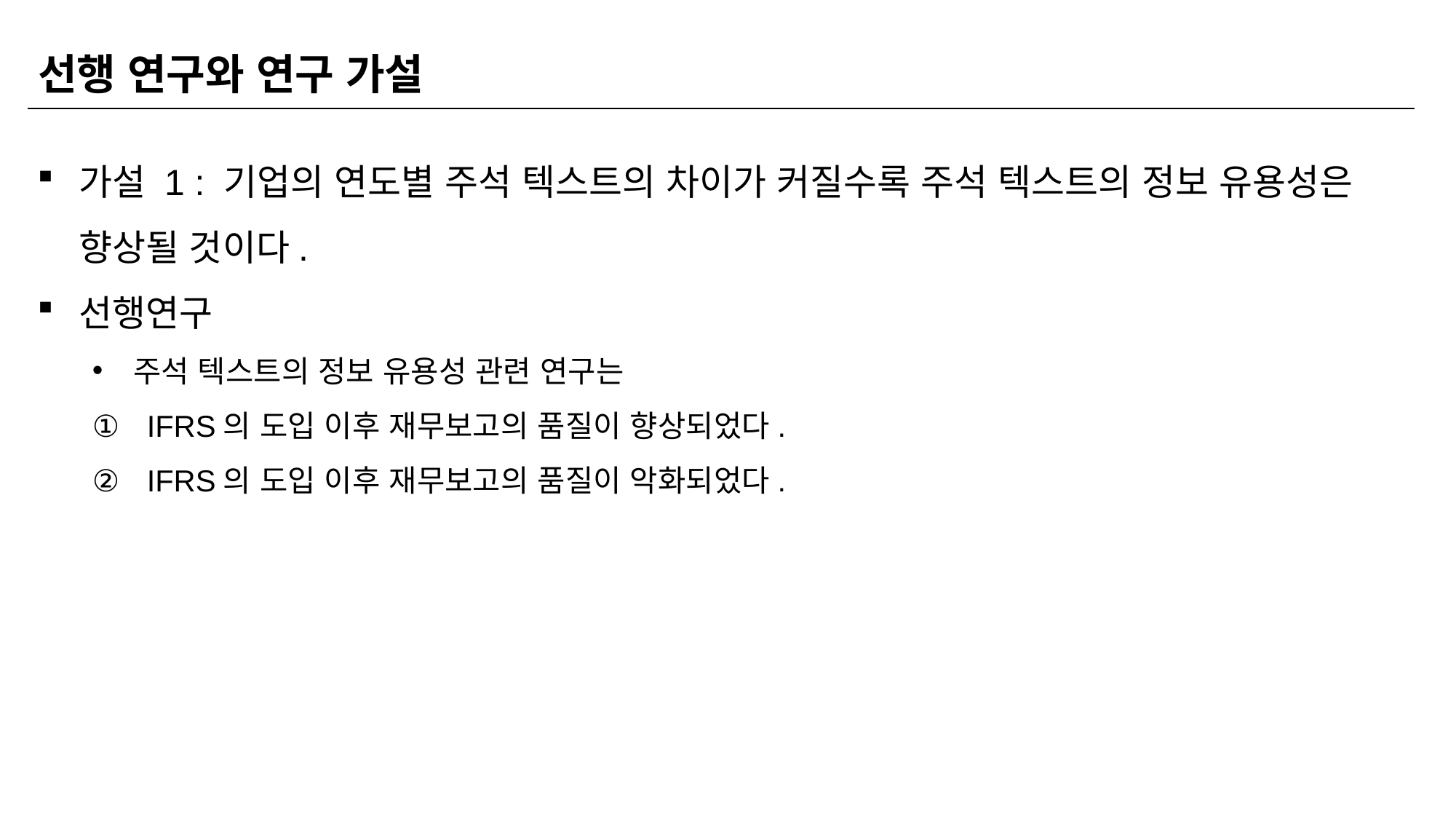

| 선행 연구와 연구 가설 |
| --- |
가설 1 : 기업의 연도별 주석 텍스트의 차이가 커질수록 주석 텍스트의 정보 유용성은 향상될 것이다.
선행연구
주석 텍스트의 정보 유용성 관련 연구는
IFRS의 도입 이후 재무보고의 품질이 향상되었다.
IFRS의 도입 이후 재무보고의 품질이 악화되었다.